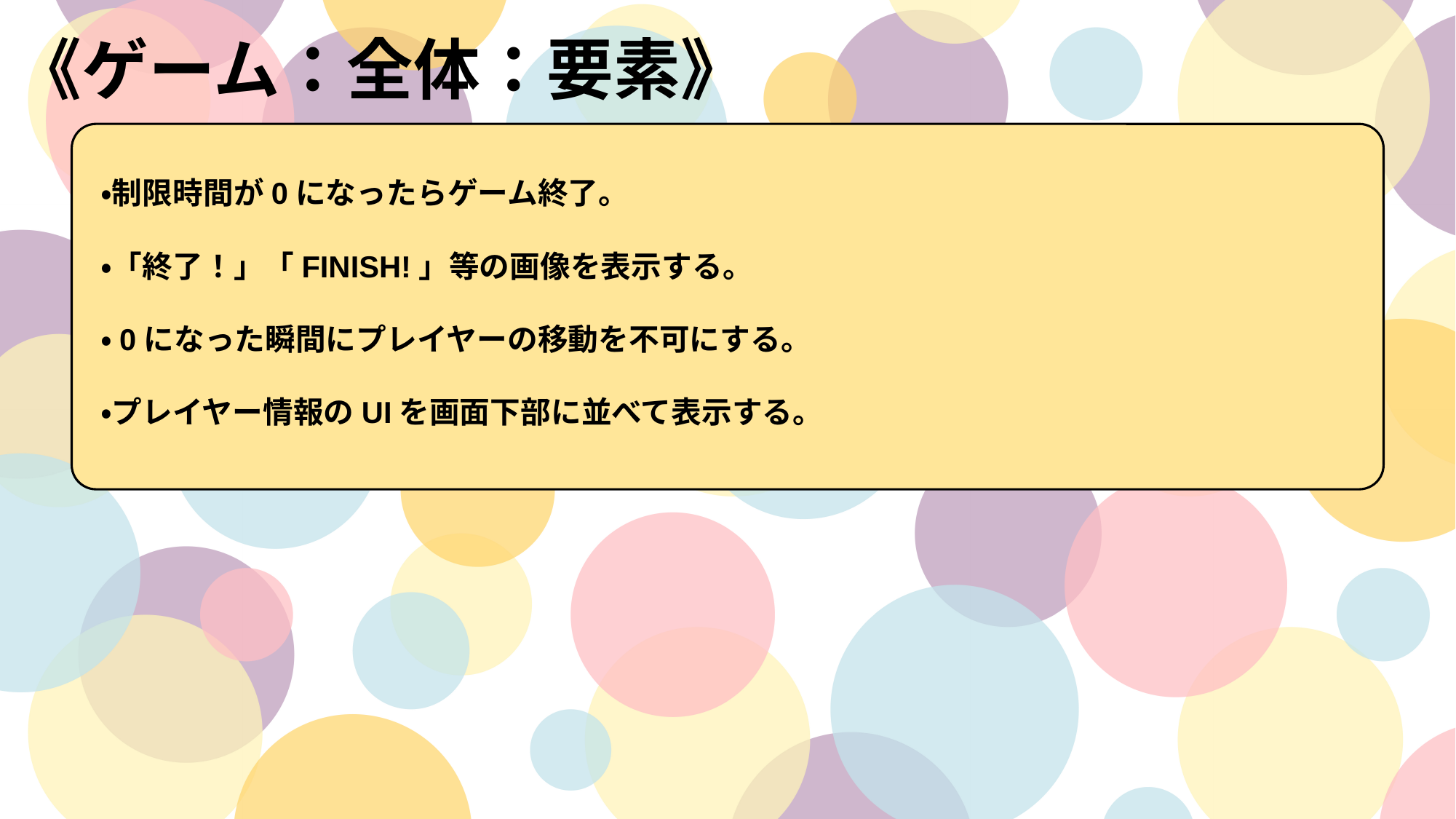

《ゲーム：全体：要素》

・制限時間が0になったらゲーム終了。

・「終了！」「FINISH!」等の画像を表示する。

・0になった瞬間にプレイヤーの移動を不可にする。

・プレイヤー情報のUIを画面下部に並べて表示する。